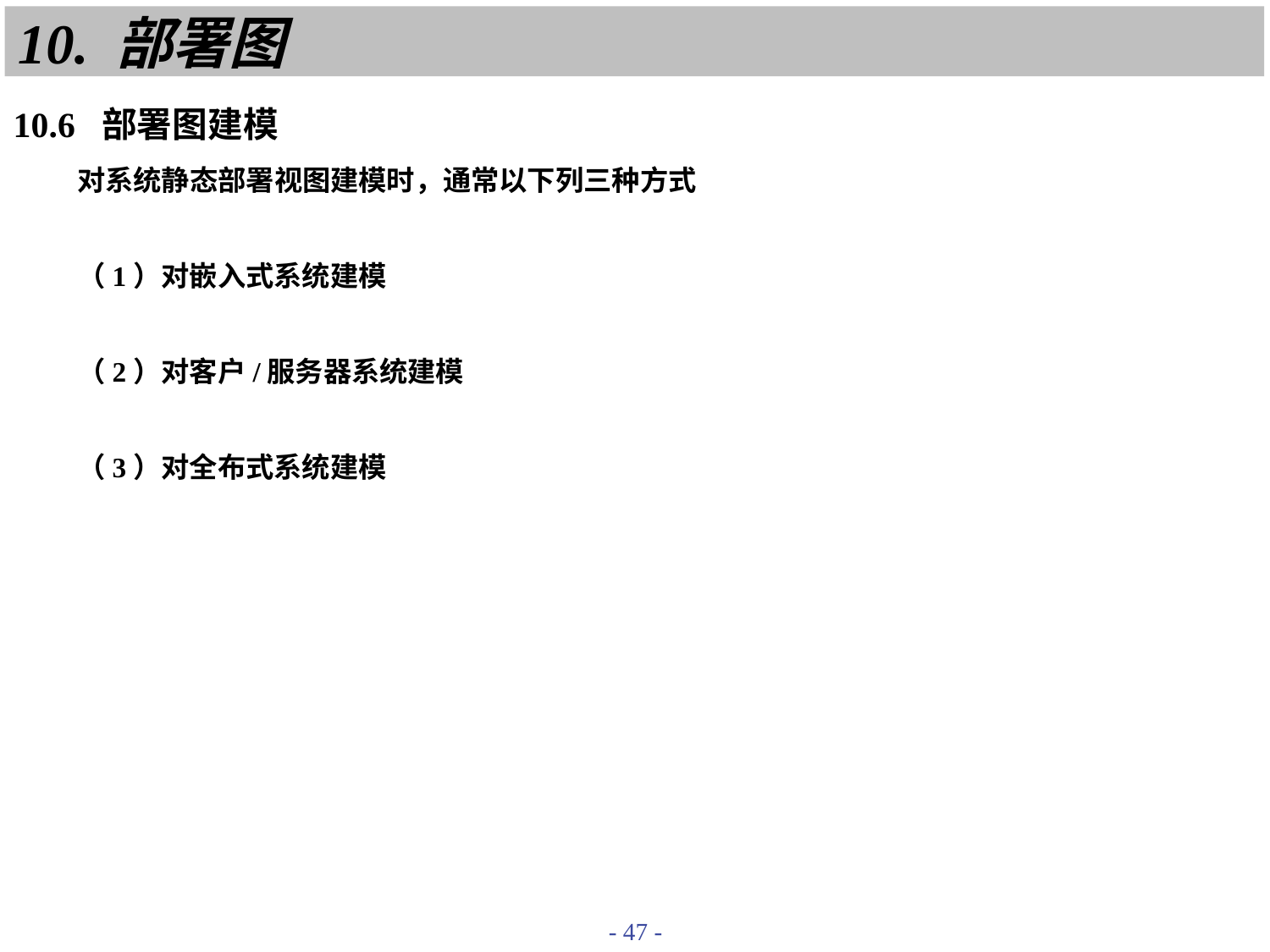

# 10. 部署图
10.6  部署图建模
对系统静态部署视图建模时，通常以下列三种方式

（1）对嵌入式系统建模

（2）对客户/服务器系统建模

（3）对全布式系统建模